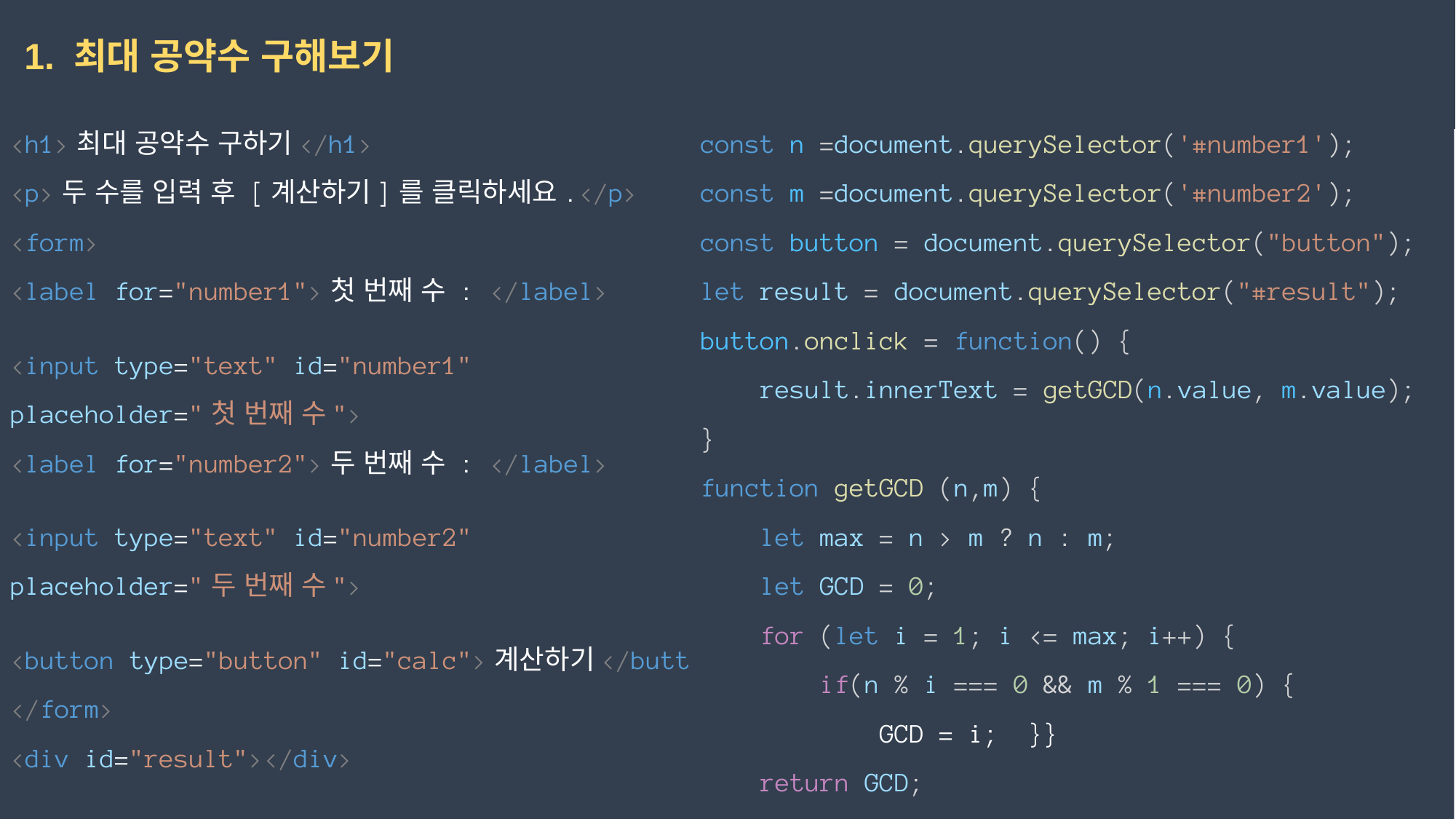

1. 최대 공약수 구해보기
<h1>최대 공약수 구하기</h1>
<p>두 수를 입력 후 [계산하기]를 클릭하세요.</p>
<form>
<label for="number1">첫 번째 수 : </label>

<input type="text" id="number1"
placeholder="첫 번째 수">
<label for="number2">두 번째 수 : </label>

<input type="text" id="number2"
placeholder="두 번째 수">

<button type="button" id="calc">계산하기</button>
</form>
<div id="result"></div>
const n =document.querySelector('#number1');
const m =document.querySelector('#number2');
const button = document.querySelector("button");
let result = document.querySelector("#result");
button.onclick = function() {
    result.innerText = getGCD(n.value, m.value);
}
function getGCD (n,m) {
    let max = n > m ? n : m;
    let GCD = 0;
    for (let i = 1; i <= max; i++) {
        if(n % i === 0 && m % 1 === 0) {
            GCD = i;  }}
    return GCD;
}
2023-03-17
권민지